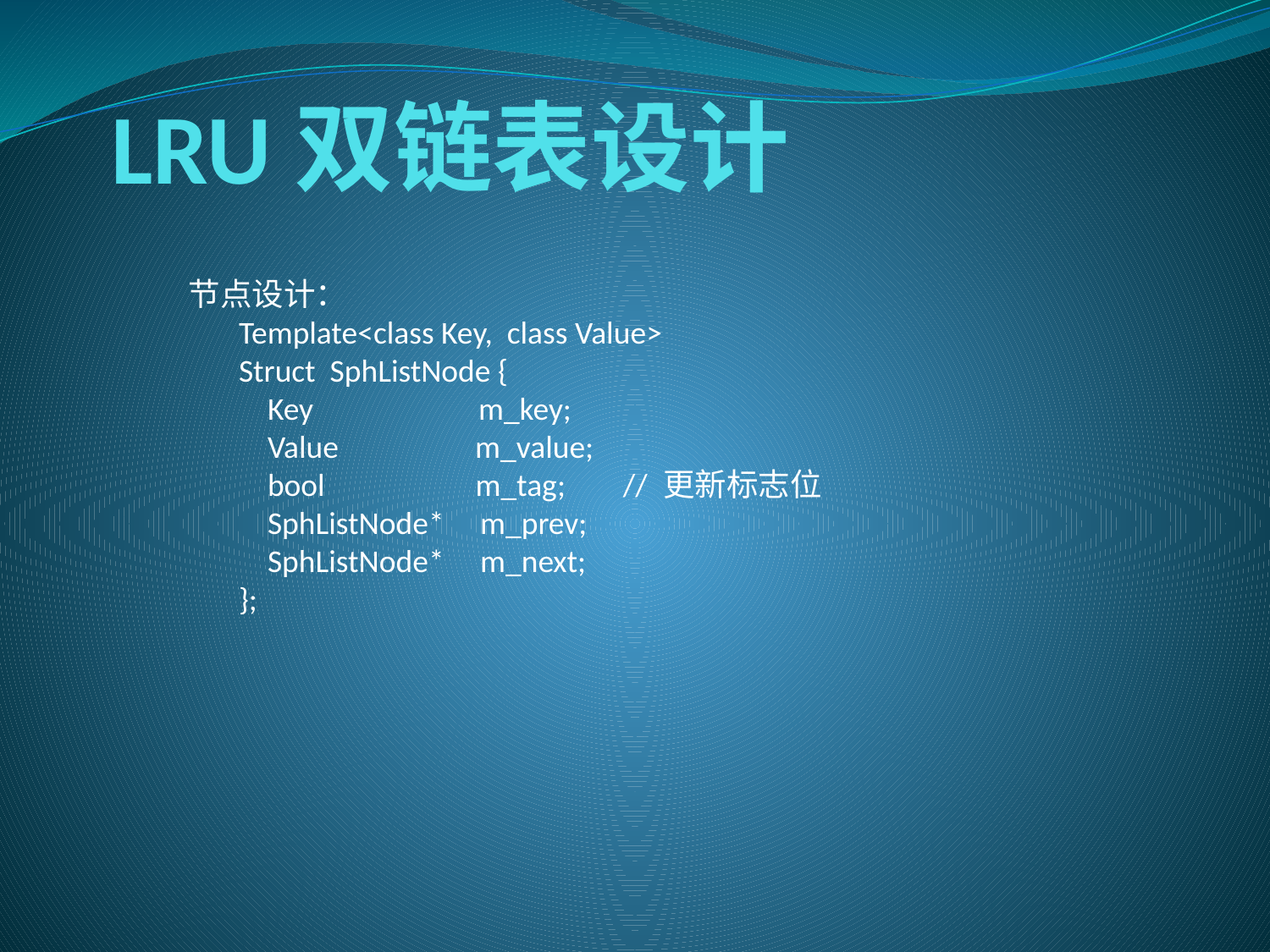

# LRU双链表设计
节点设计：
       Template<class Key,  class Value>
       Struct  SphListNode {
           Key                       m_key;
           Value                   m_value;
           bool                     m_tag;        // 更新标志位
           SphListNode*     m_prev;
           SphListNode*     m_next;
       };